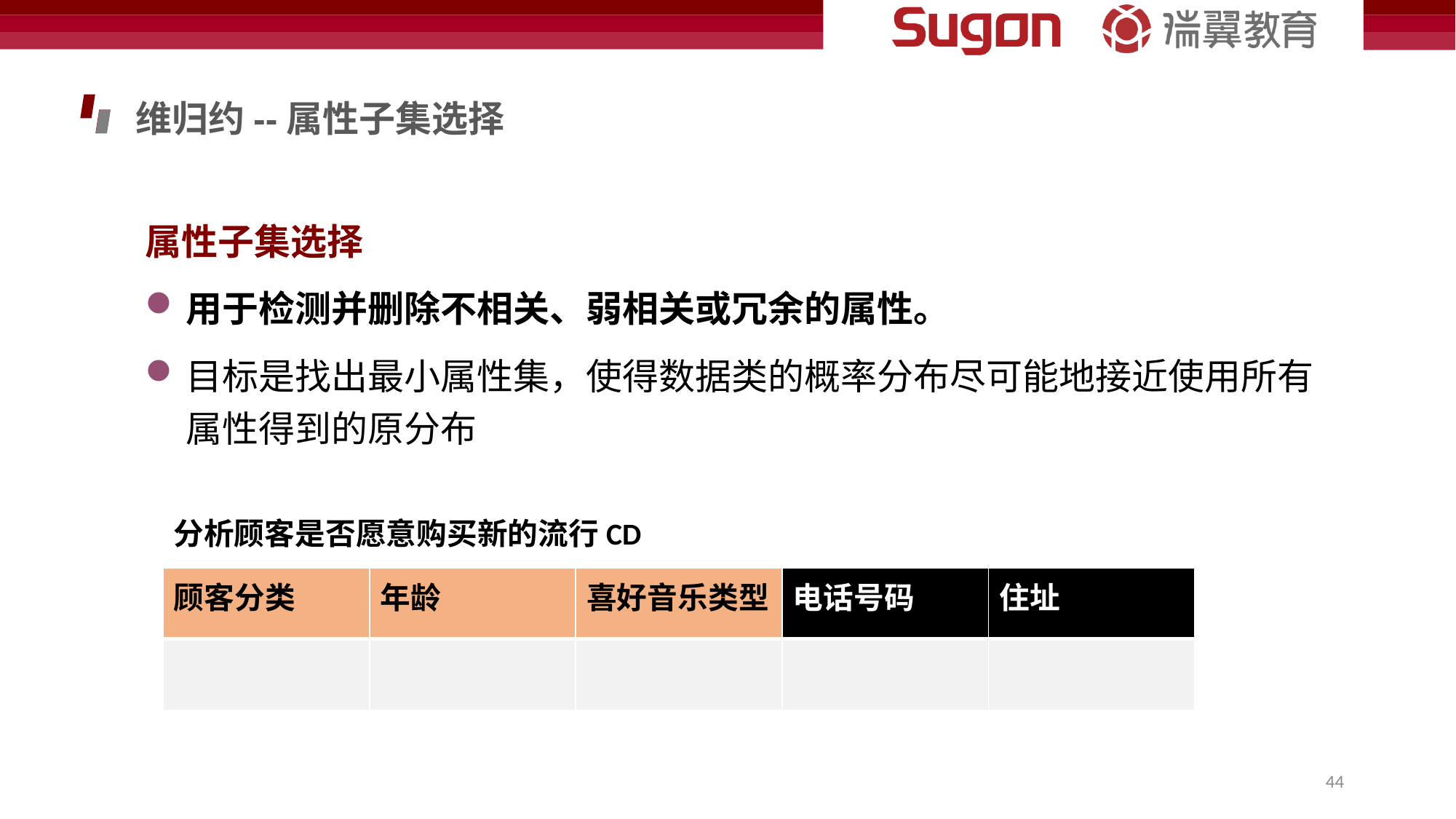

维归约--属性子集选择

属性子集选择
用于检测并删除不相关、弱相关或冗余的属性。
目标是找出最小属性集，使得数据类的概率分布尽可能地接近使用所有属性得到的原分布
分析顾客是否愿意购买新的流行CD
| 顾客分类 | 年龄 | 喜好音乐类型 | 电话号码 | 住址 |
| --- | --- | --- | --- | --- |
|  |  |  |  |  |
44